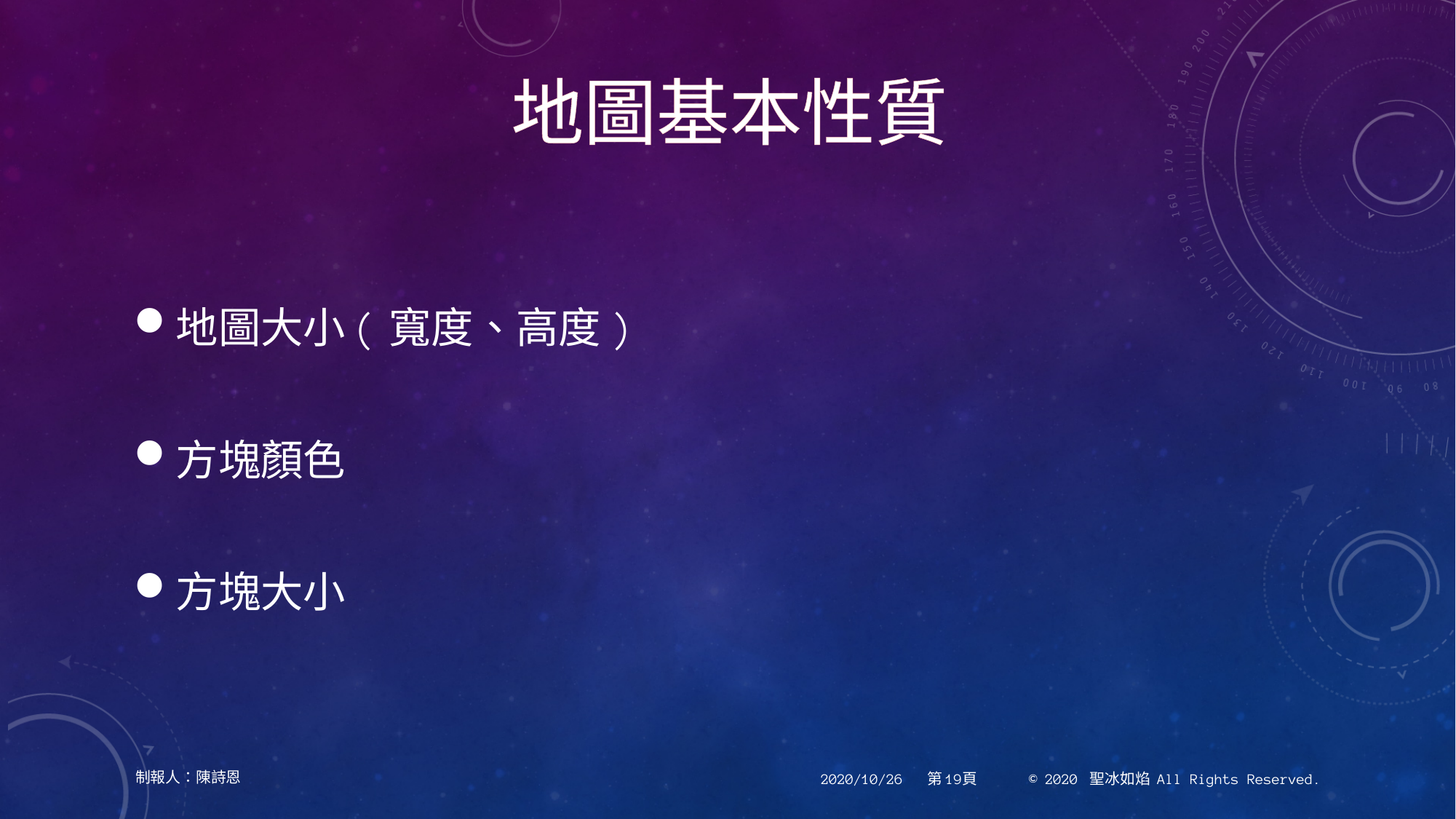

# 地圖基本性質
地圖大小(寬度、高度)

方塊顏色

方塊大小
第19頁
制報人：陳詩恩
2020/10/26